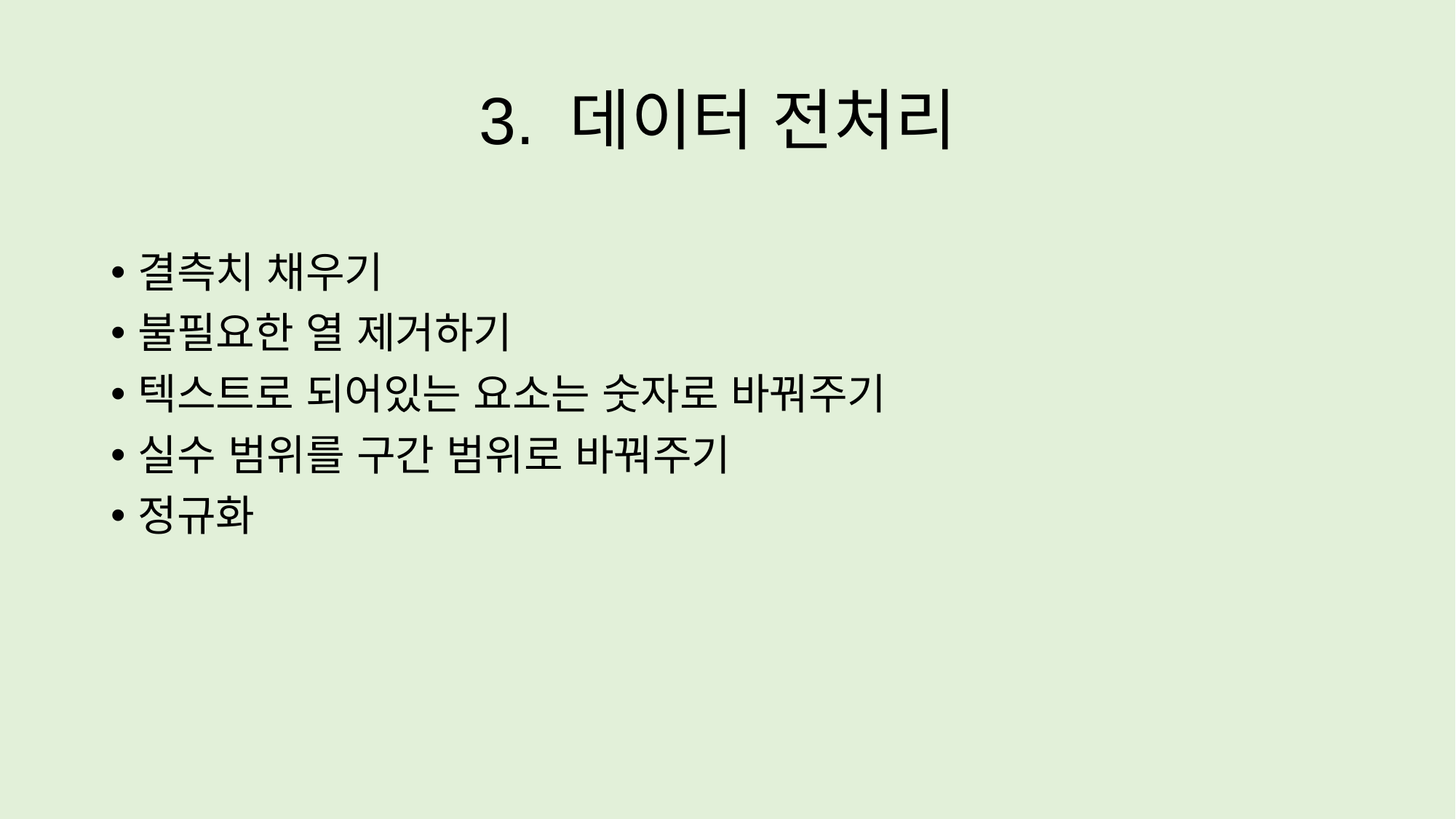

# 3. 데이터 전처리
결측치 채우기
불필요한 열 제거하기
텍스트로 되어있는 요소는 숫자로 바꿔주기
실수 범위를 구간 범위로 바꿔주기
정규화